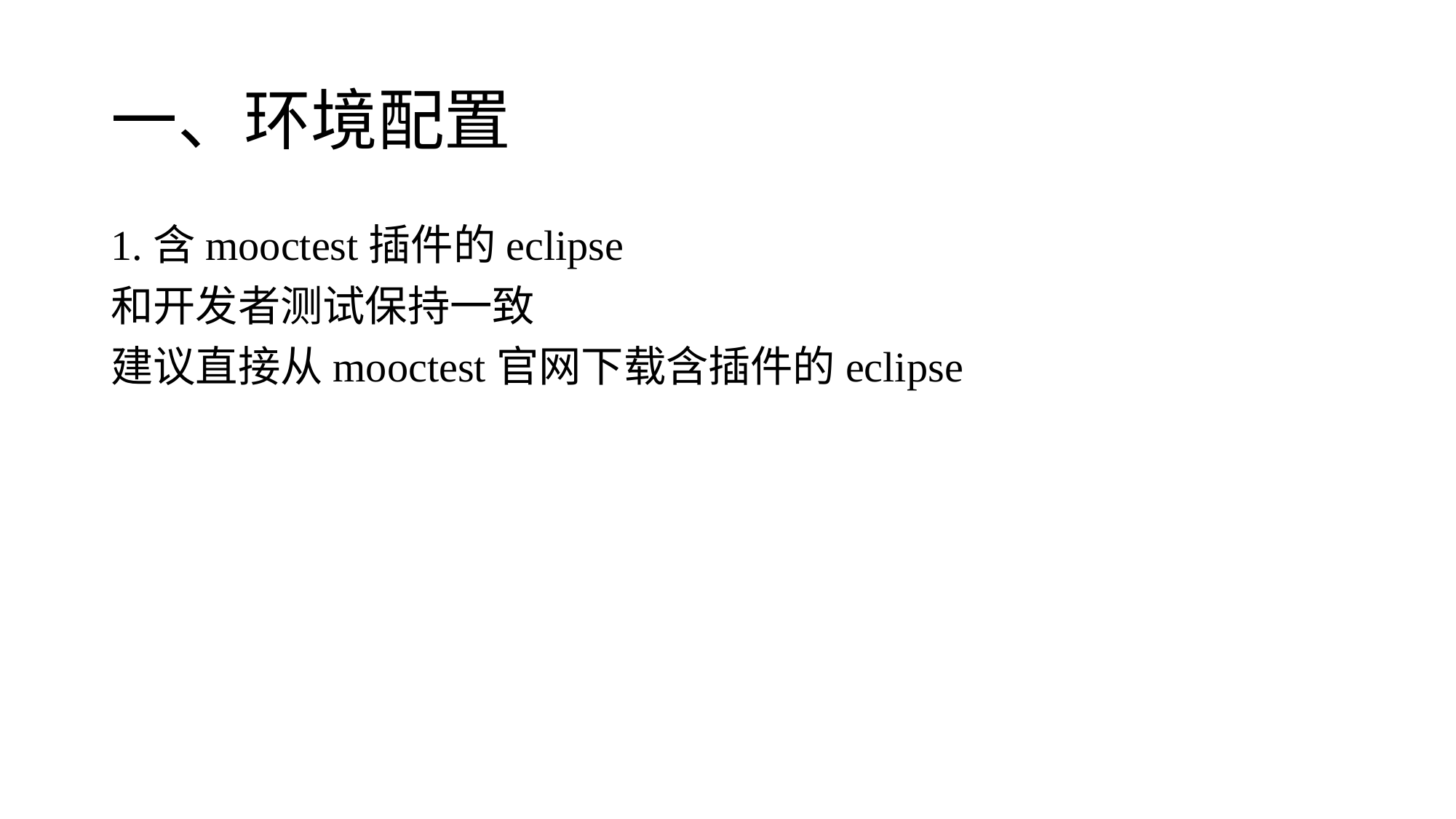

# 一、环境配置
1.含mooctest插件的eclipse
和开发者测试保持一致
建议直接从mooctest官网下载含插件的eclipse